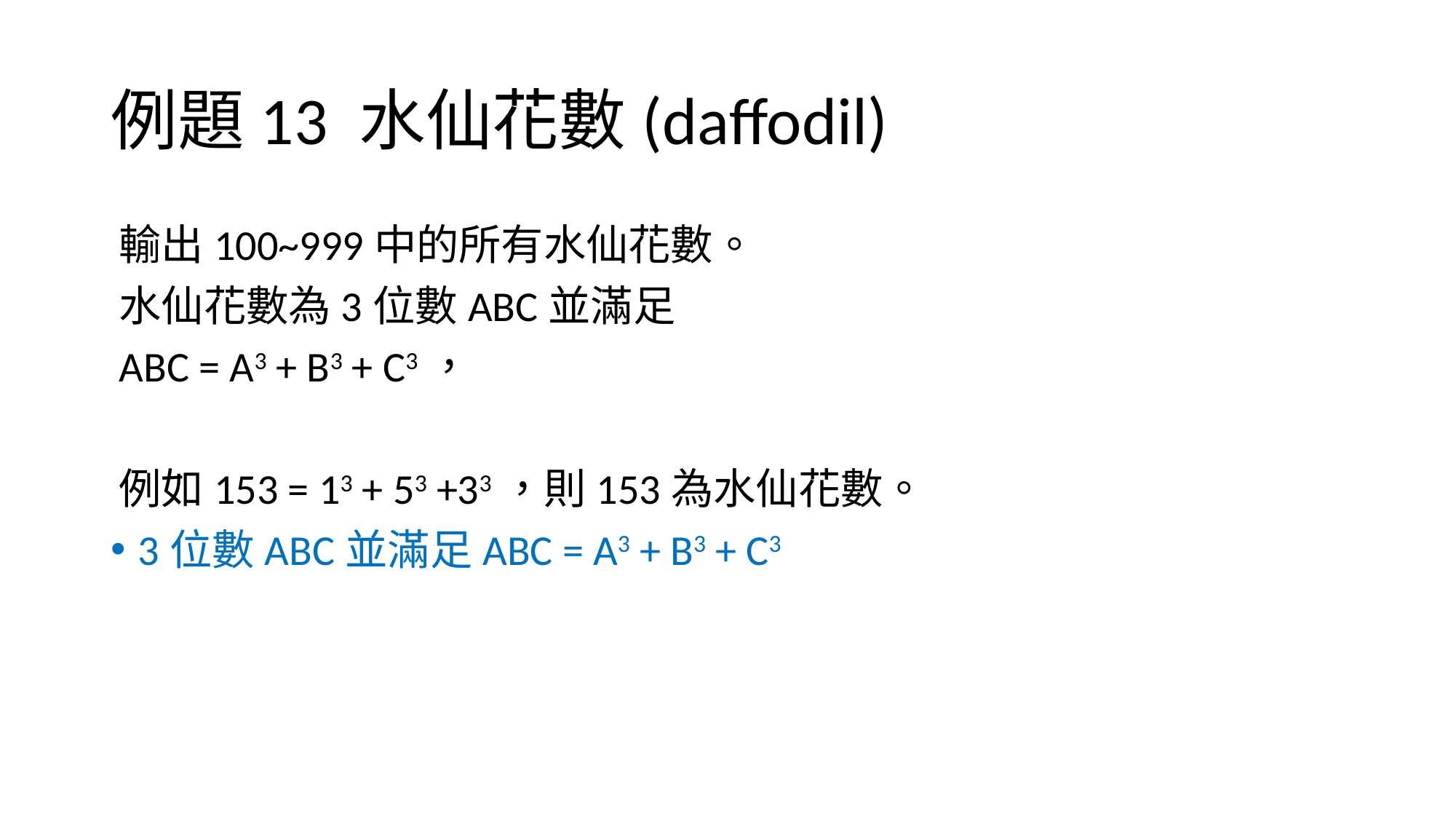

# 例題13 水仙花數(daffodil)
輸出100~999中的所有水仙花數。
水仙花數為3位數ABC並滿足
ABC = A3 + B3 + C3，

例如153 = 13 + 53 +33，則153為水仙花數。
3位數ABC並滿足ABC = A3 + B3 + C3